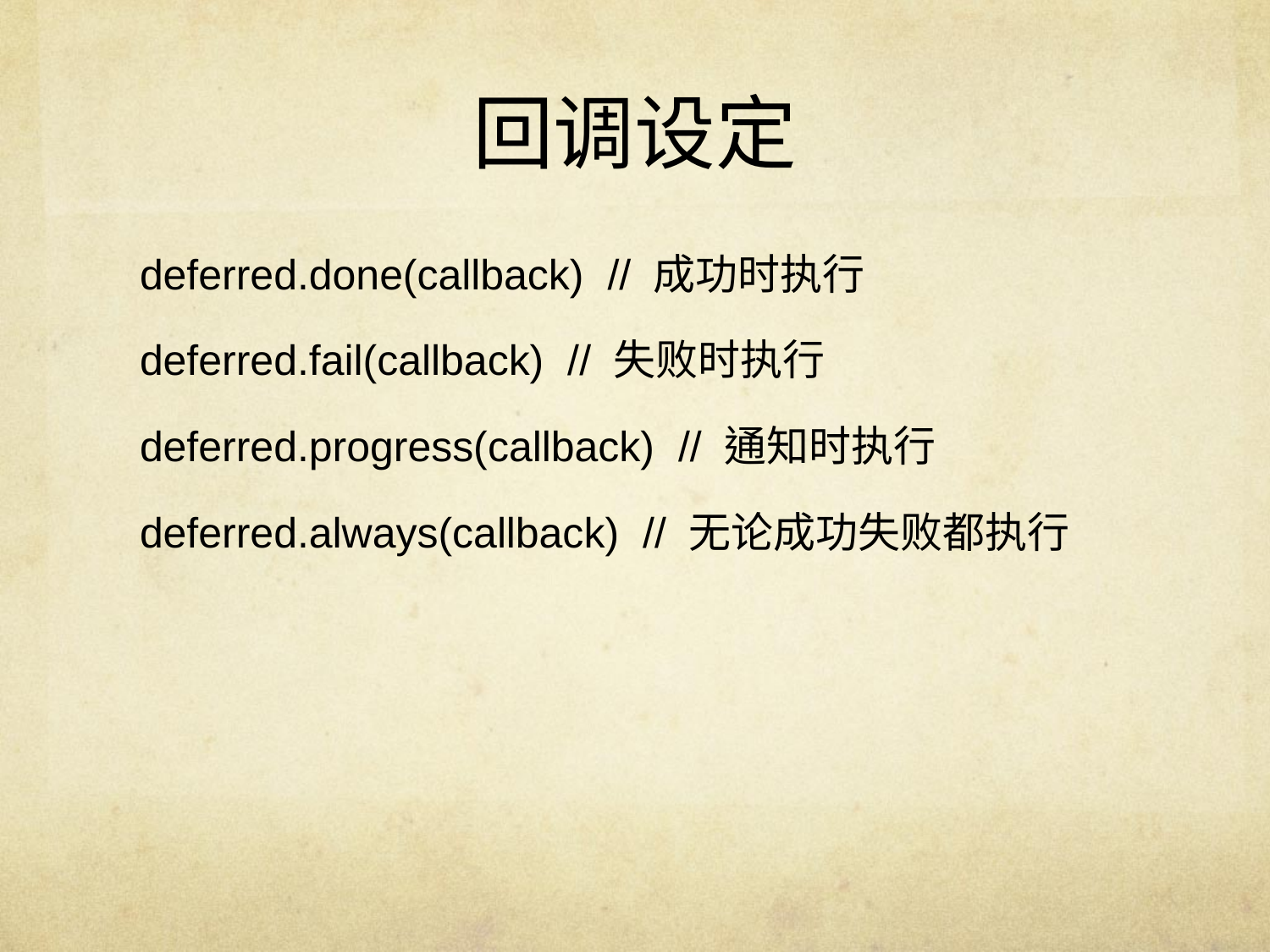

# 回调设定
deferred.done(callback)  // 成功时执行
deferred.fail(callback)  // 失败时执行
deferred.progress(callback)  // 通知时执行
deferred.always(callback)  // 无论成功失败都执行